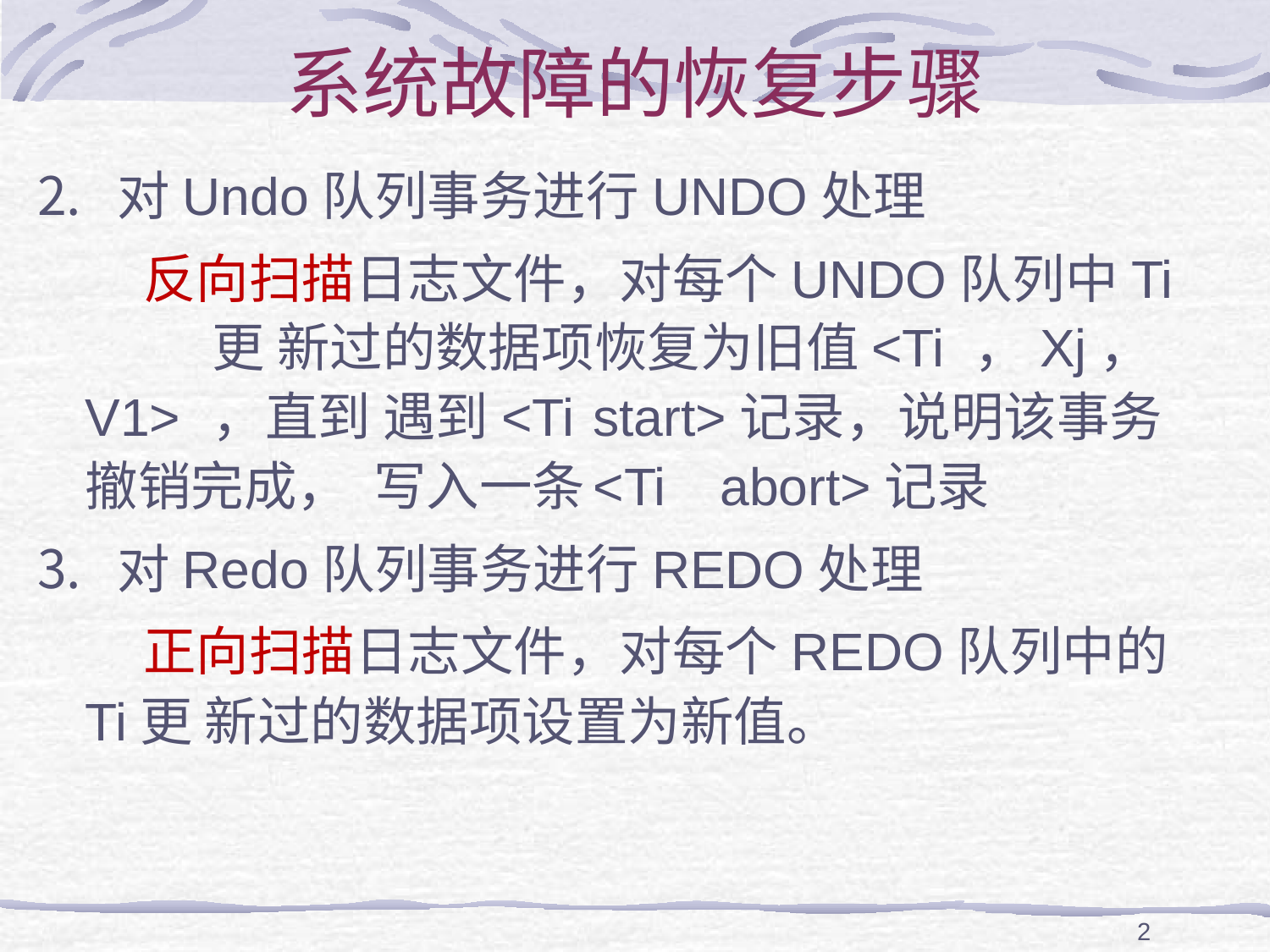

# 系统故障的恢复步骤

对Undo队列事务进行UNDO处理
反向扫描日志文件，对每个UNDO队列中Ti	更 新过的数据项恢复为旧值<Ti	，Xj，V1>	，直到 遇到<Ti	start>记录，说明该事务撤销完成，  写入一条	<Ti	abort>记录
对Redo队列事务进行REDO处理
正向扫描日志文件，对每个REDO队列中的Ti更 新过的数据项设置为新值。

21